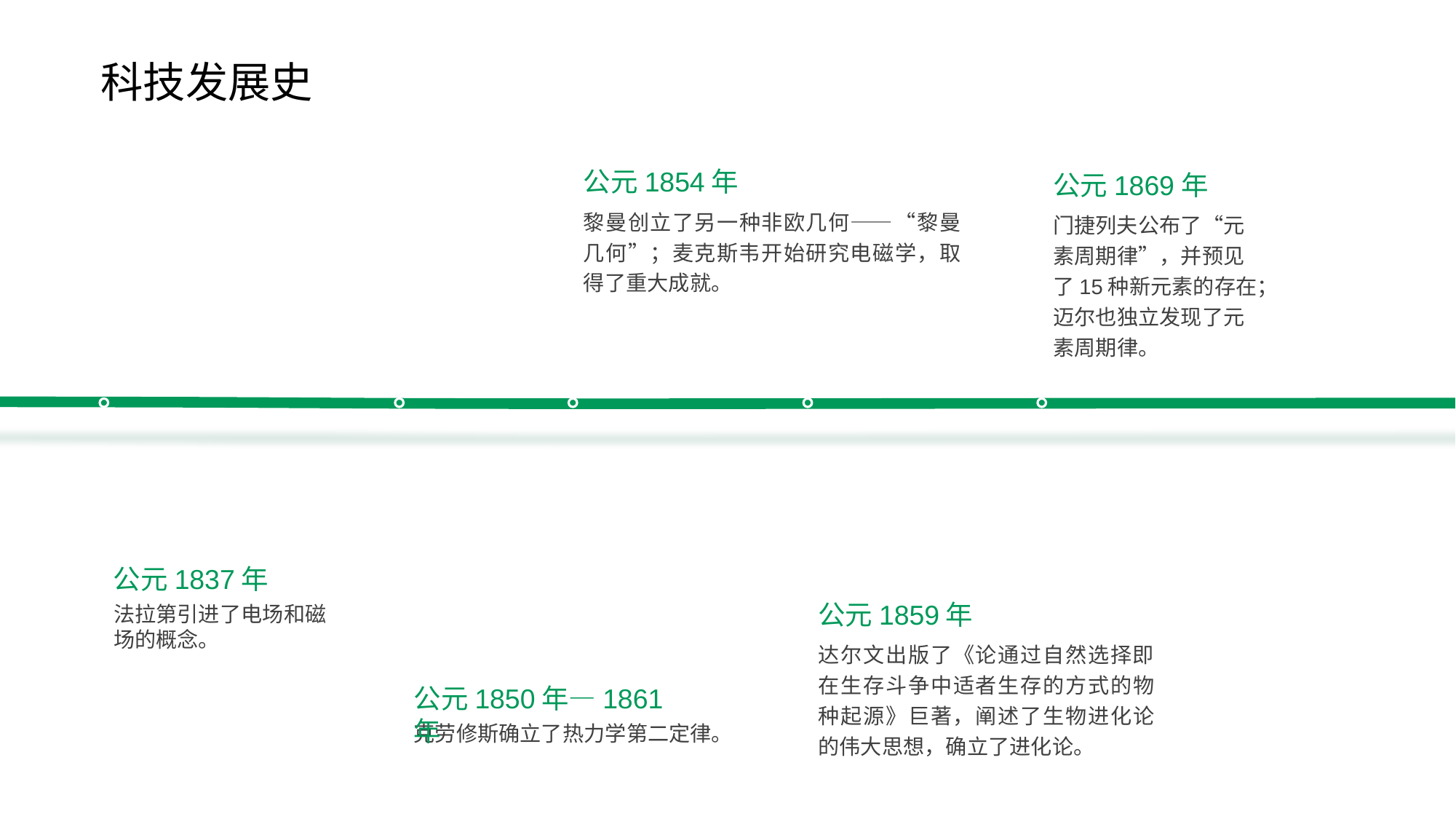

科技发展史
公元1854年
公元1869年
黎曼创立了另一种非欧几何——“黎曼几何”；麦克斯韦开始研究电磁学，取得了重大成就。
门捷列夫公布了“元素周期律”，并预见了15种新元素的存在；迈尔也独立发现了元素周期律。

公元1837年
公元1859年
法拉第引进了电场和磁场的概念。
达尔文出版了《论通过自然选择即在生存斗争中适者生存的方式的物种起源》巨著，阐述了生物进化论的伟大思想，确立了进化论。
公元1850年—1861年
克劳修斯确立了热力学第二定律。